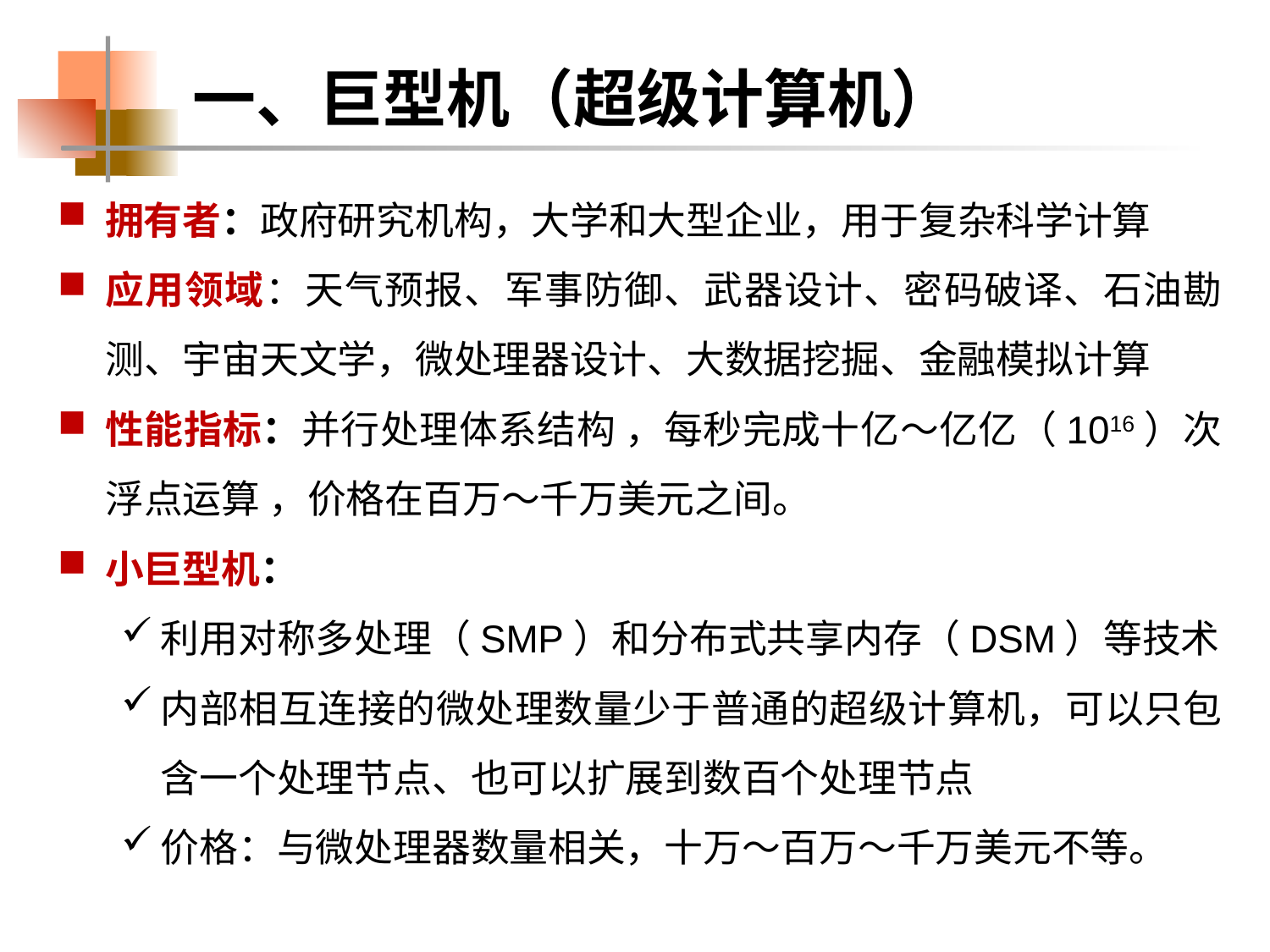

# 一、巨型机（超级计算机）
拥有者：政府研究机构，大学和大型企业，用于复杂科学计算
应用领域：天气预报、军事防御、武器设计、密码破译、石油勘测、宇宙天文学，微处理器设计、大数据挖掘、金融模拟计算
性能指标：并行处理体系结构 ，每秒完成十亿～亿亿（1016）次浮点运算 ，价格在百万～千万美元之间。
小巨型机：
利用对称多处理（SMP）和分布式共享内存（DSM）等技术
内部相互连接的微处理数量少于普通的超级计算机，可以只包含一个处理节点、也可以扩展到数百个处理节点
价格：与微处理器数量相关，十万～百万～千万美元不等。